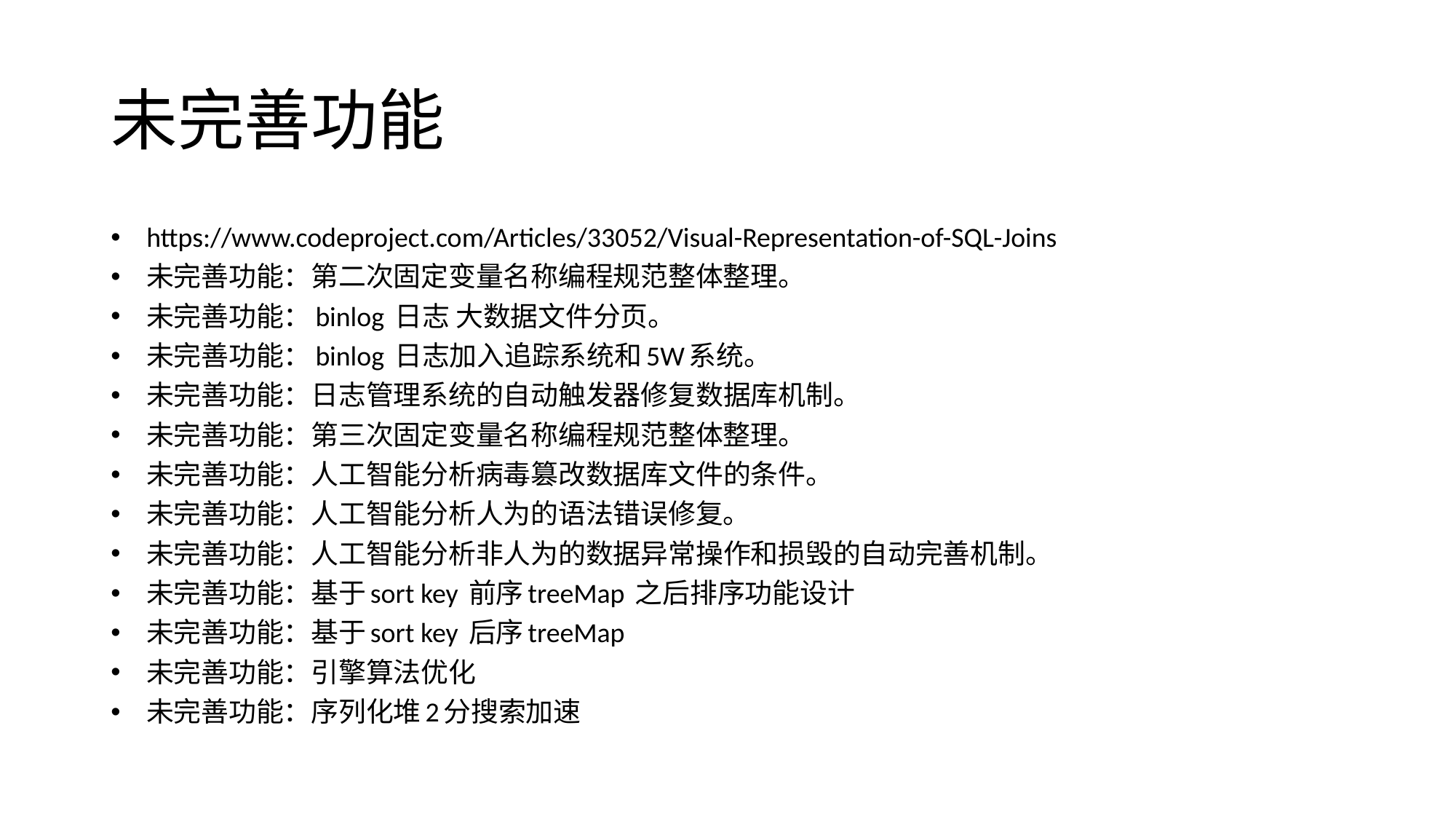

# 未完善功能
https://www.codeproject.com/Articles/33052/Visual-Representation-of-SQL-Joins
未完善功能：第二次固定变量名称编程规范整体整理。
未完善功能：binlog 日志 大数据文件分页。
未完善功能：binlog 日志加入追踪系统和5W系统。
未完善功能：日志管理系统的自动触发器修复数据库机制。
未完善功能：第三次固定变量名称编程规范整体整理。
未完善功能：人工智能分析病毒篡改数据库文件的条件。
未完善功能：人工智能分析人为的语法错误修复。
未完善功能：人工智能分析非人为的数据异常操作和损毁的自动完善机制。
未完善功能：基于sort key 前序treeMap 之后排序功能设计
未完善功能：基于sort key 后序treeMap
未完善功能：引擎算法优化
未完善功能：序列化堆2分搜索加速